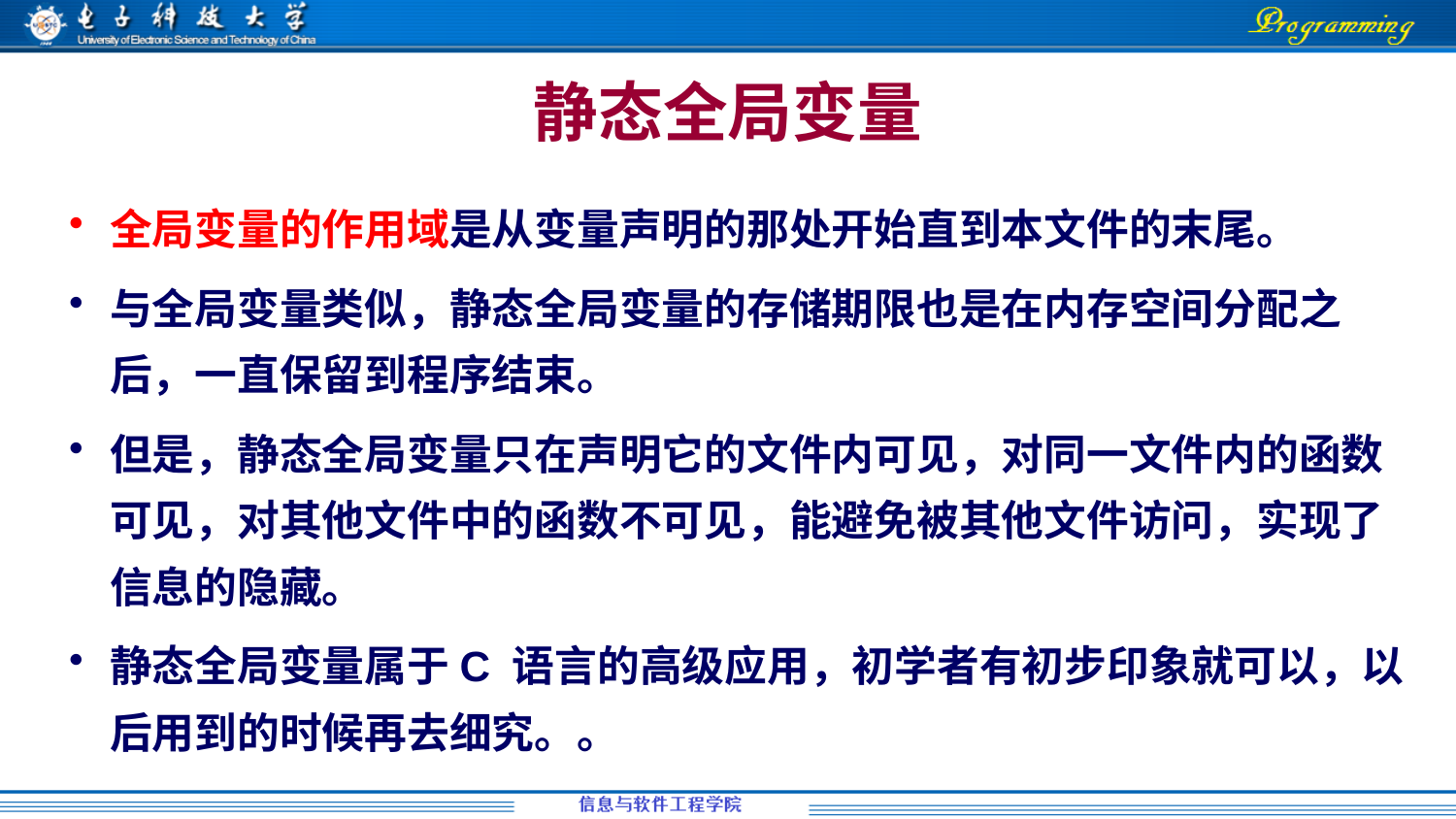

静态全局变量
全局变量的作用域是从变量声明的那处开始直到本文件的末尾。
与全局变量类似，静态全局变量的存储期限也是在内存空间分配之后，一直保留到程序结束。
但是，静态全局变量只在声明它的文件内可见，对同一文件内的函数可见，对其他文件中的函数不可见，能避免被其他文件访问，实现了信息的隐藏。
静态全局变量属于C 语言的高级应用，初学者有初步印象就可以，以后用到的时候再去细究。。